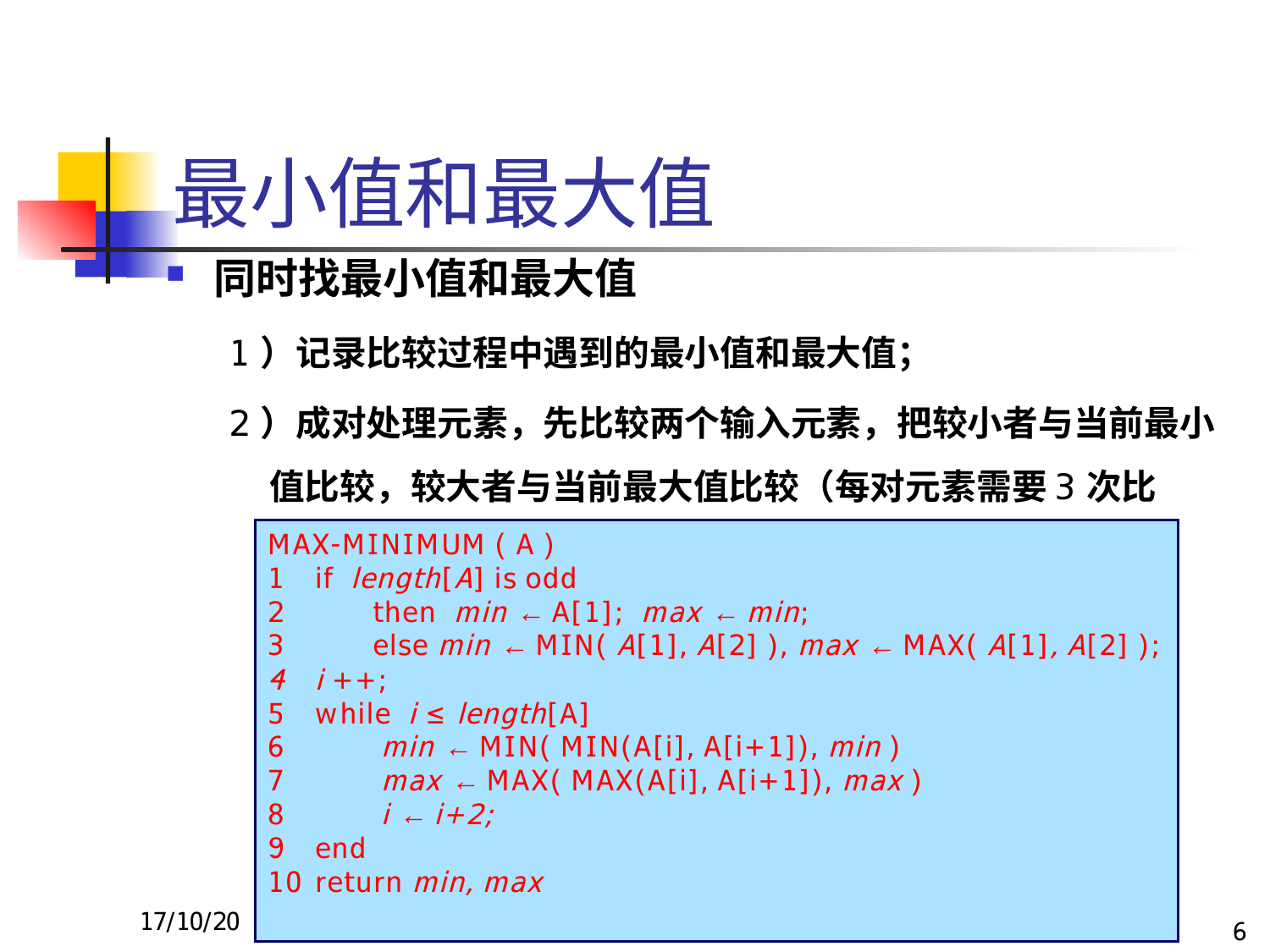

# 最小值和最大值
同时找最小值和最大值
1）记录比较过程中遇到的最小值和最大值；
2）成对处理元素，先比较两个输入元素，把较小者与当前最小值比较，较大者与当前最大值比较（每对元素需要3次比较）

MAX-MINIMUM ( A )
if  length[A] is odd
       then  min ← A[1];  max ← min;
       else min ← MIN( A[1], A[2] ), max ← MAX( A[1], A[2] );
i ++;
while  i ≤ length[A]
        min ← MIN( MIN(A[i], A[i+1]), min )
        max ← MAX( MAX(A[i], A[i+1]), max )
        i ← i+2;
end
return min, max
17/10/20
6